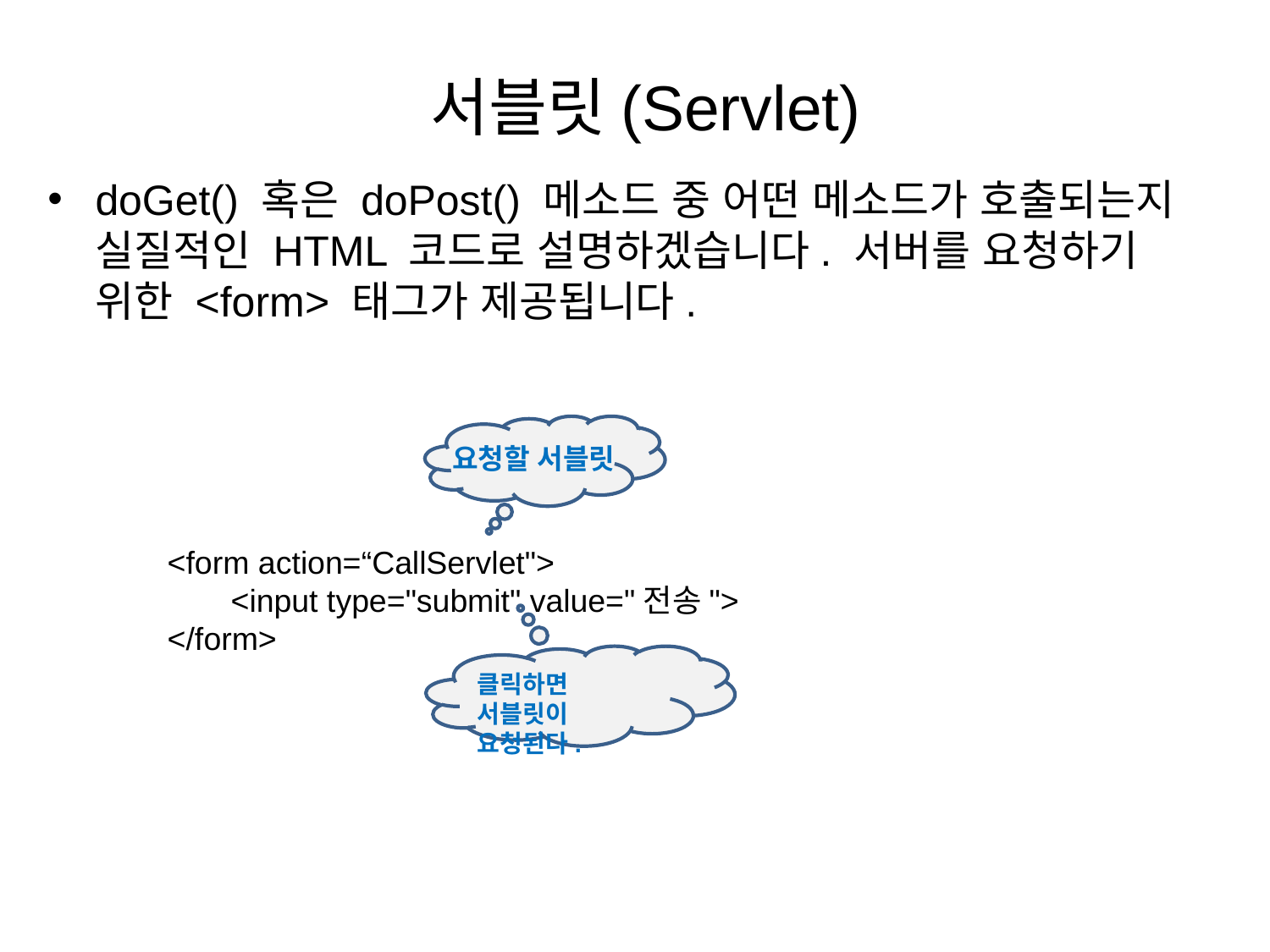

# 서블릿(Servlet)
doGet() 혹은 doPost() 메소드 중 어떤 메소드가 호출되는지 실질적인 HTML 코드로 설명하겠습니다. 서버를 요청하기 위한 <form> 태그가 제공됩니다.

요청할 서블릿
<form action=“CallServlet">
<input type="submit" value="전송">
</form>

클릭하면 서블릿이 요청된다.